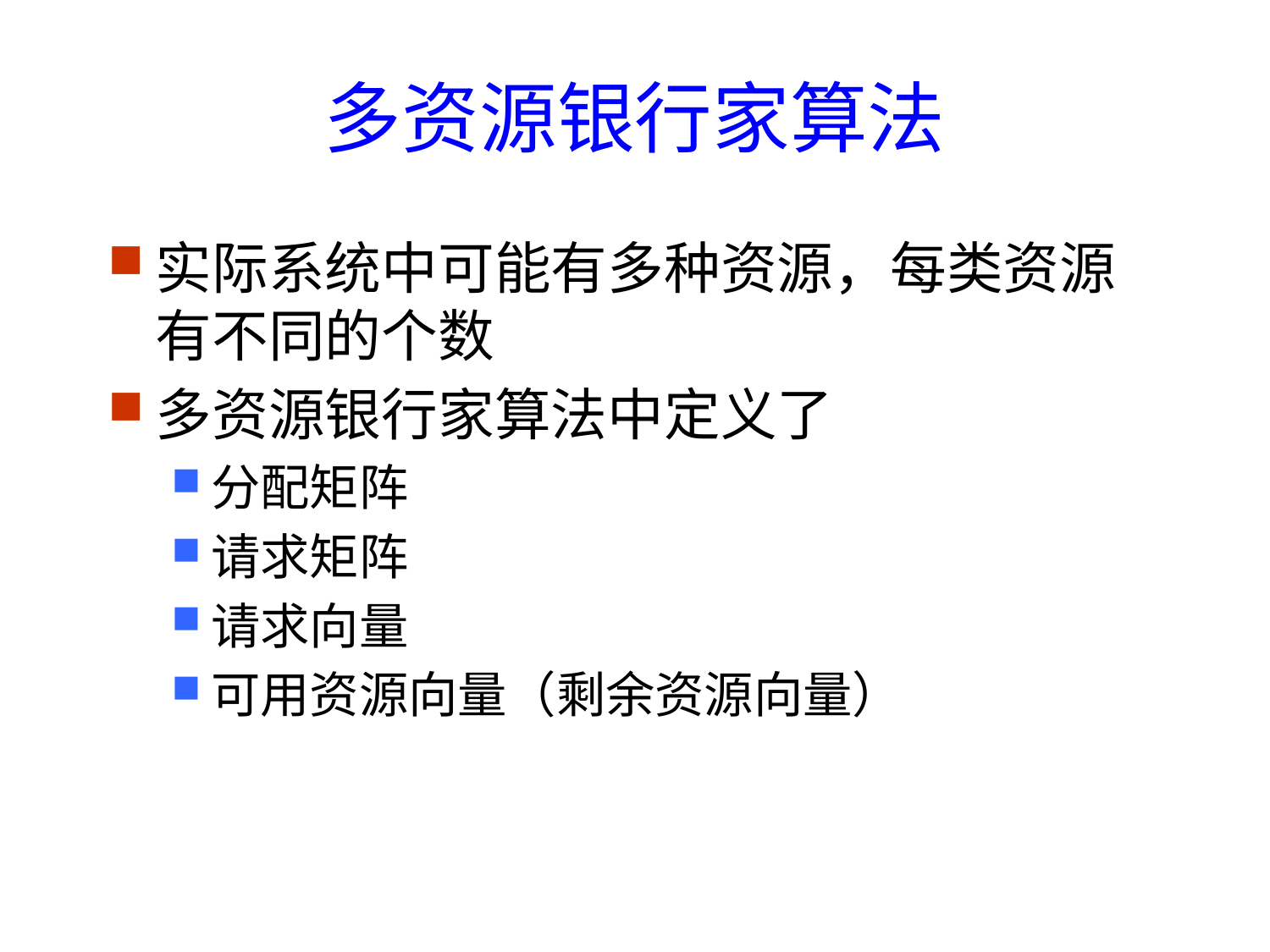

# 多资源银行家算法
实际系统中可能有多种资源，每类资源有不同的个数
多资源银行家算法中定义了
分配矩阵
请求矩阵
请求向量
可用资源向量（剩余资源向量）